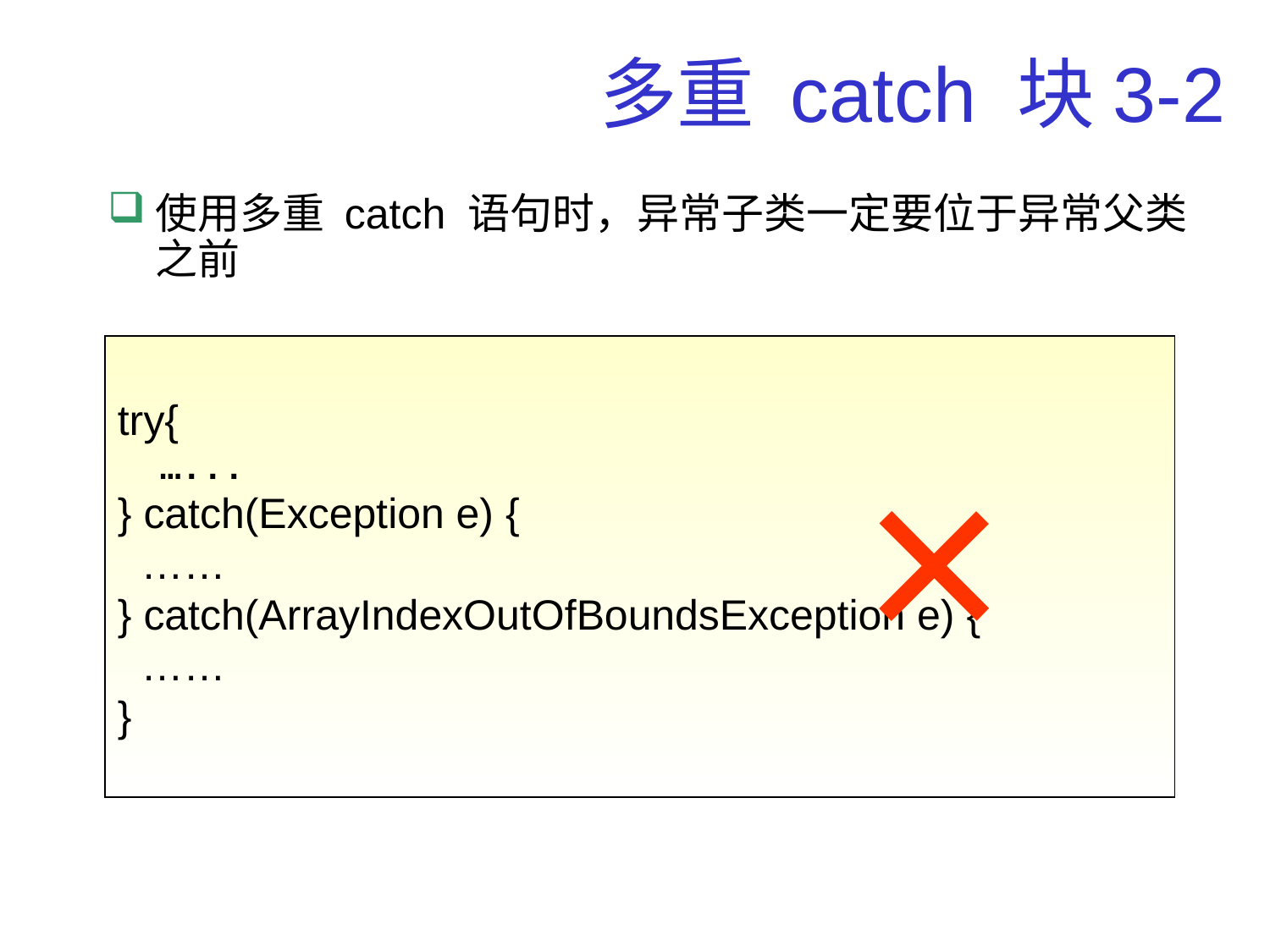

# 多重 catch 块3-2
使用多重 catch 语句时，异常子类一定要位于异常父类之前

try{
  …...
} catch(Exception e) {
  ……
} catch(ArrayIndexOutOfBoundsException e) {
  ……
}

×
14